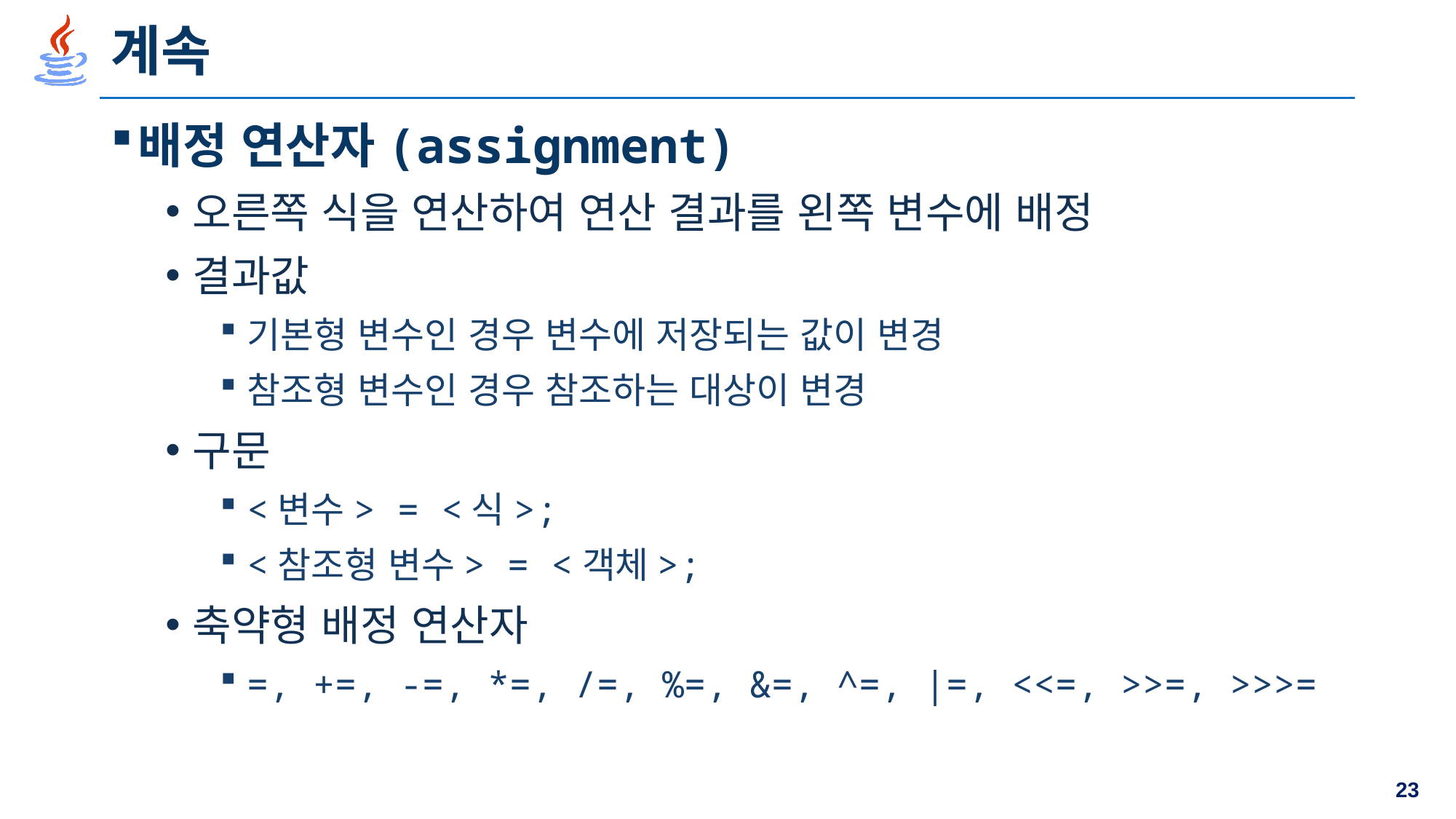

# 계속
배정 연산자(assignment)
오른쪽 식을 연산하여 연산 결과를 왼쪽 변수에 배정
결과값
기본형 변수인 경우 변수에 저장되는 값이 변경
참조형 변수인 경우 참조하는 대상이 변경
구문
<변수> = <식>;
<참조형 변수> = <객체>;
축약형 배정 연산자
=, +=, -=, *=, /=, %=, &=, ^=, |=, <<=, >>=, >>>=
23